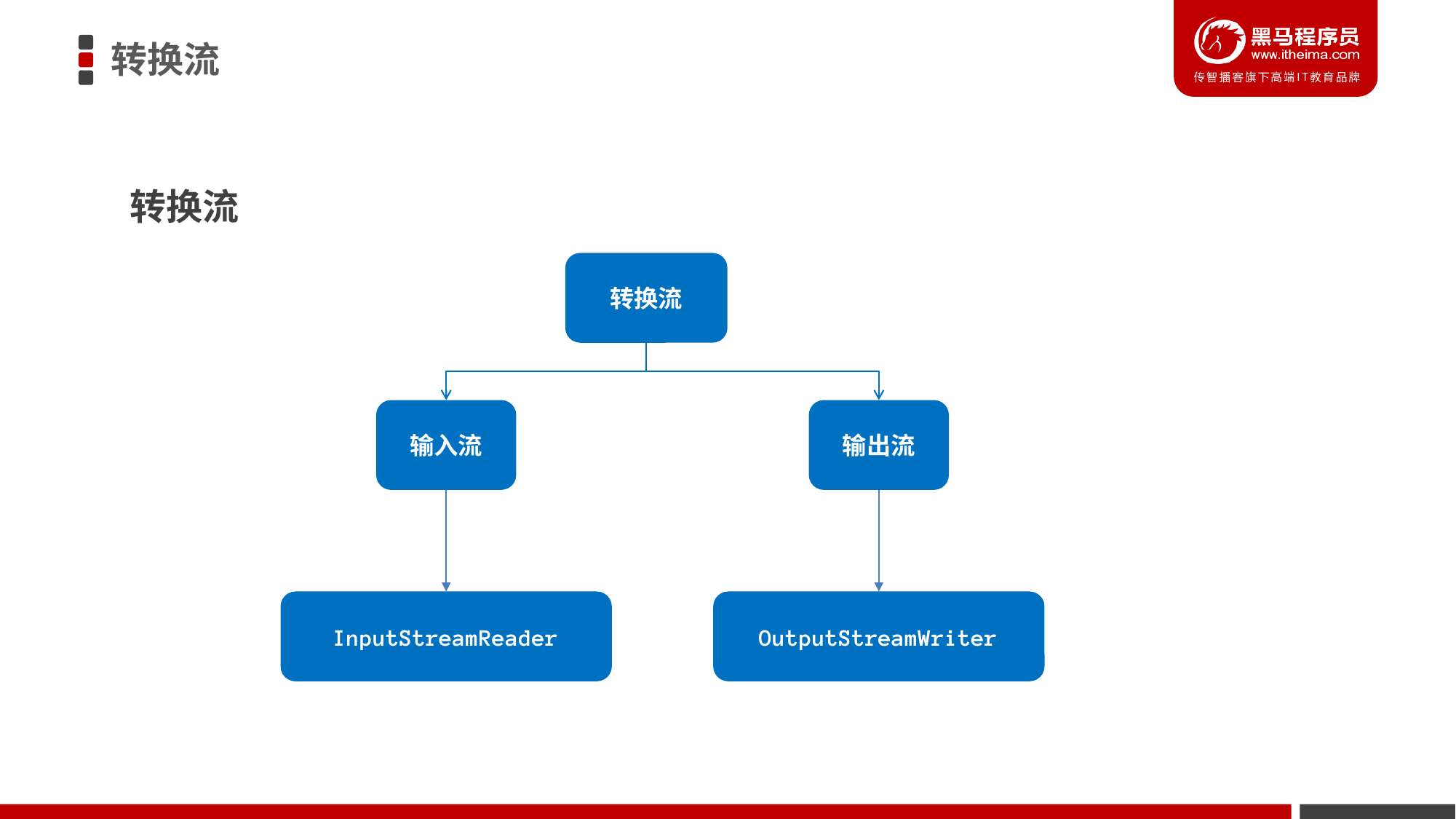

转换流
转换流
转换流
输出流
输入流
InputStreamReader
OutputStreamWriter